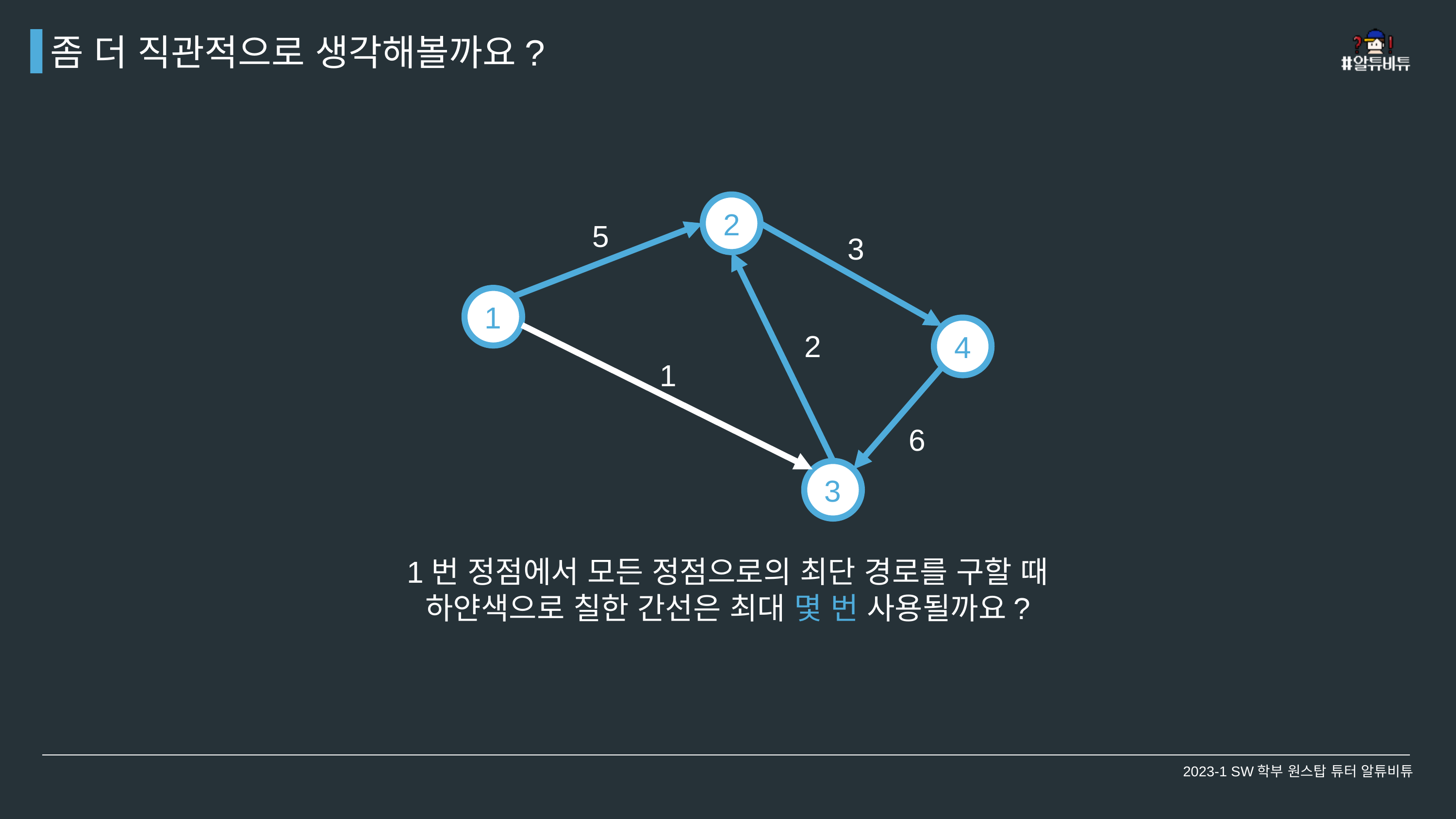

좀 더 직관적으로 생각해볼까요?
2
5
3
1
4
2
1
6
3
1번 정점에서 모든 정점으로의 최단 경로를 구할 때
하얀색으로 칠한 간선은 최대 몇 번 사용될까요?
2023-1 SW학부 원스탑 튜터 알튜비튜